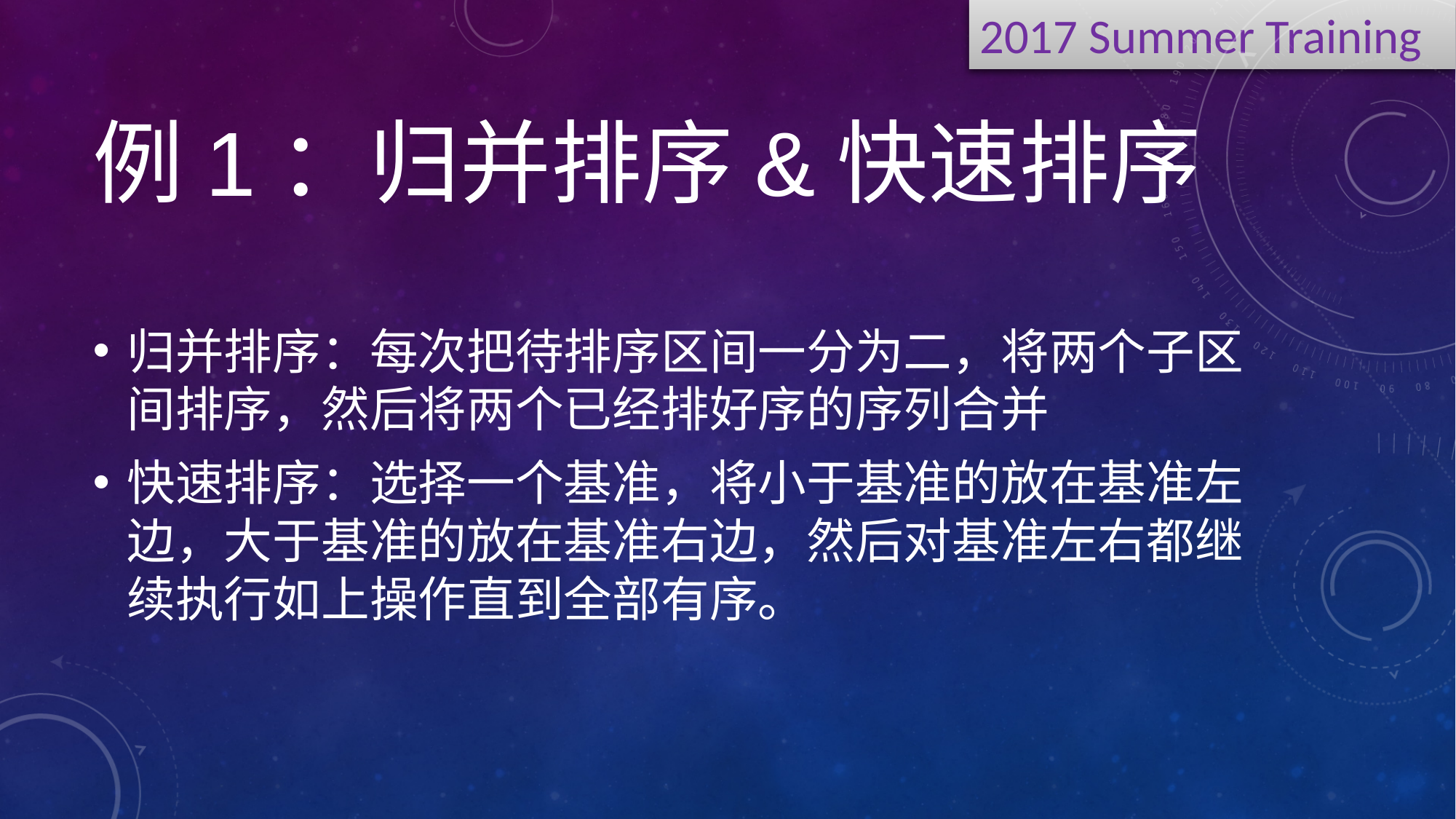

# 例1：归并排序&快速排序
归并排序：每次把待排序区间一分为二，将两个子区间排序，然后将两个已经排好序的序列合并
快速排序：选择一个基准，将小于基准的放在基准左边，大于基准的放在基准右边，然后对基准左右都继续执行如上操作直到全部有序。